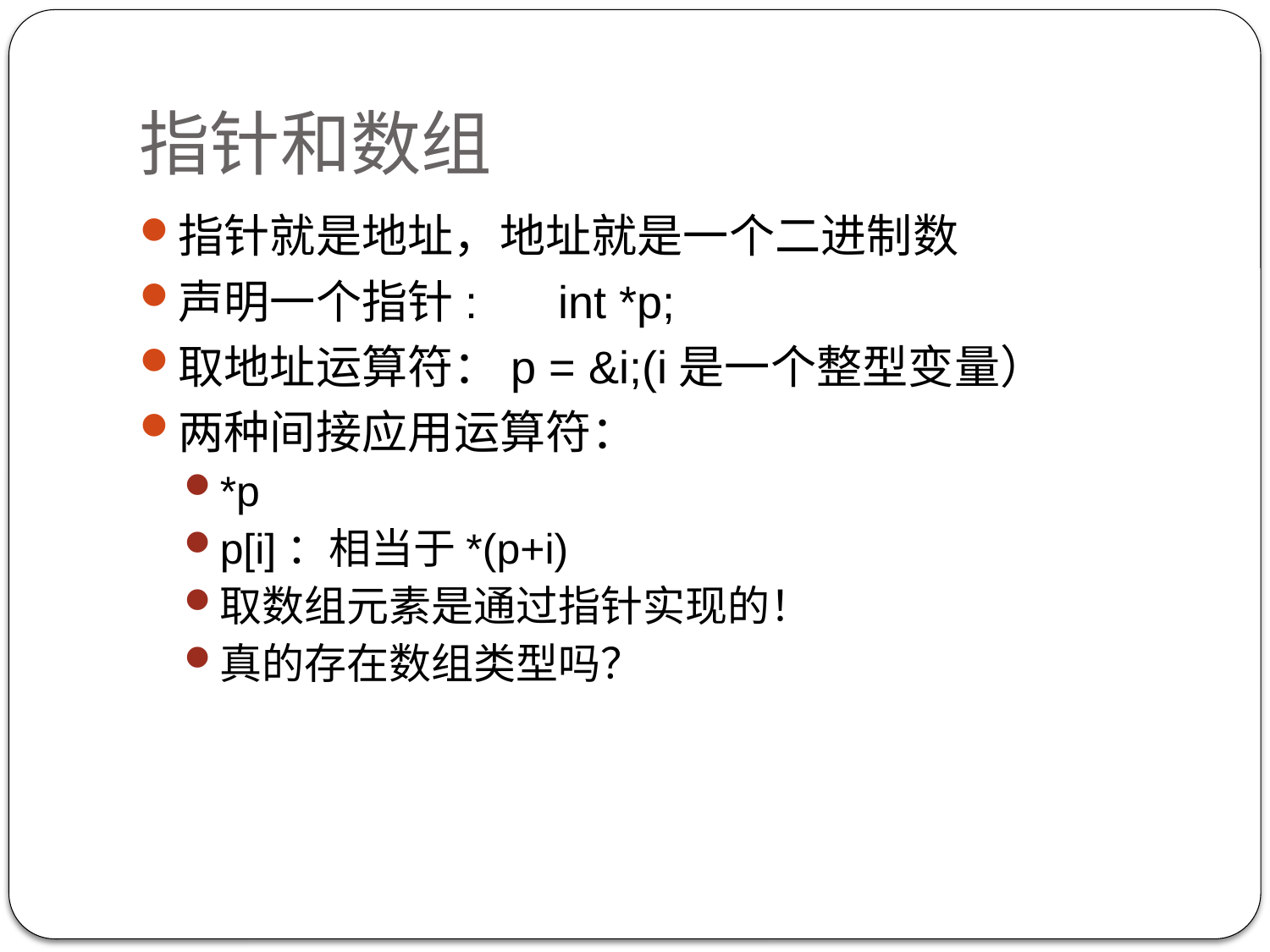

# 指针和数组
指针就是地址，地址就是一个二进制数
声明一个指针: 	int *p;
取地址运算符：p = &i;(i是一个整型变量）
两种间接应用运算符：
*p
p[i]：相当于*(p+i)
取数组元素是通过指针实现的！
真的存在数组类型吗？